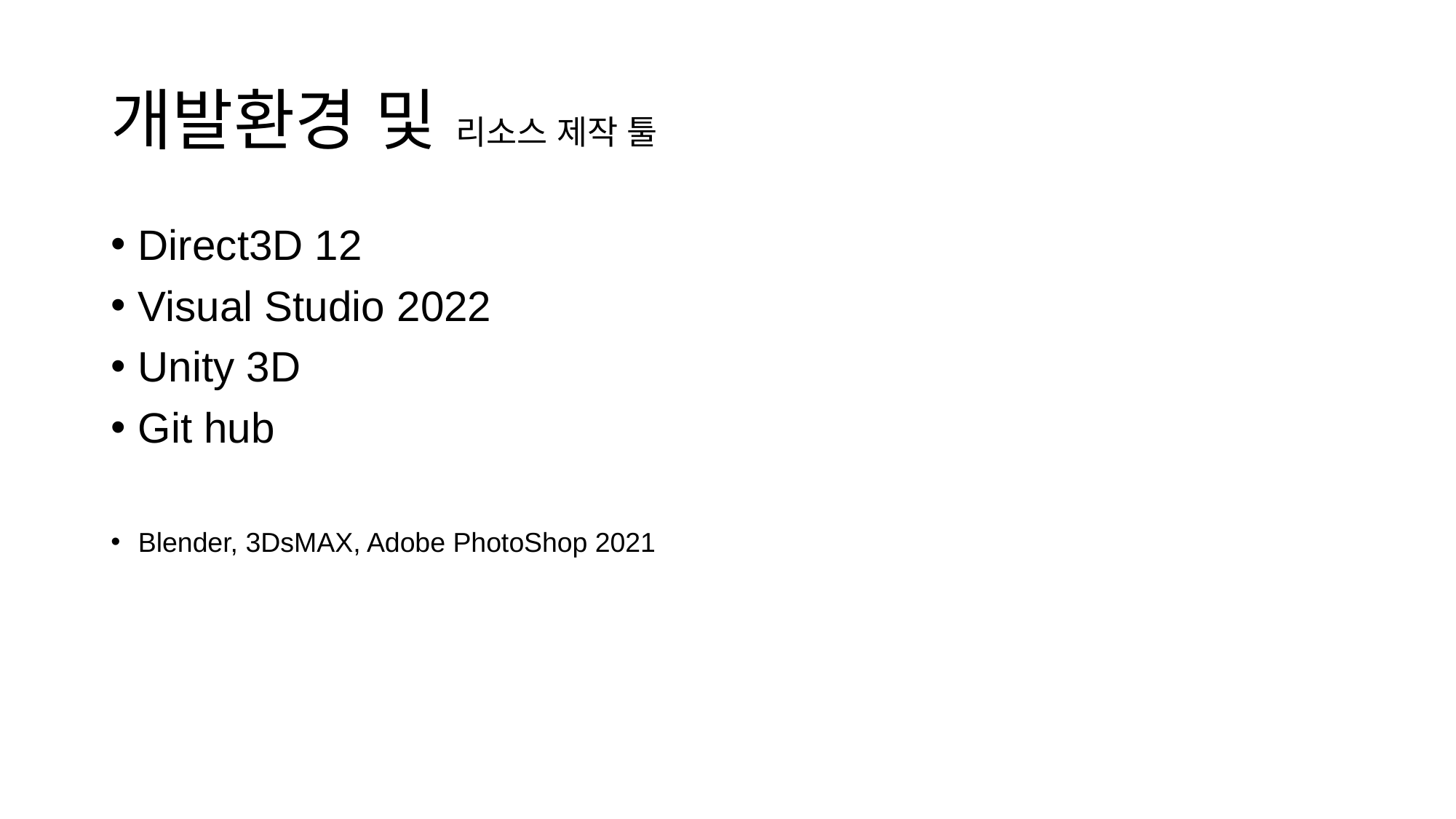

# 개발환경 및 리소스 제작 툴
Direct3D 12
Visual Studio 2022
Unity 3D
Git hub

Blender, 3DsMAX, Adobe PhotoShop 2021